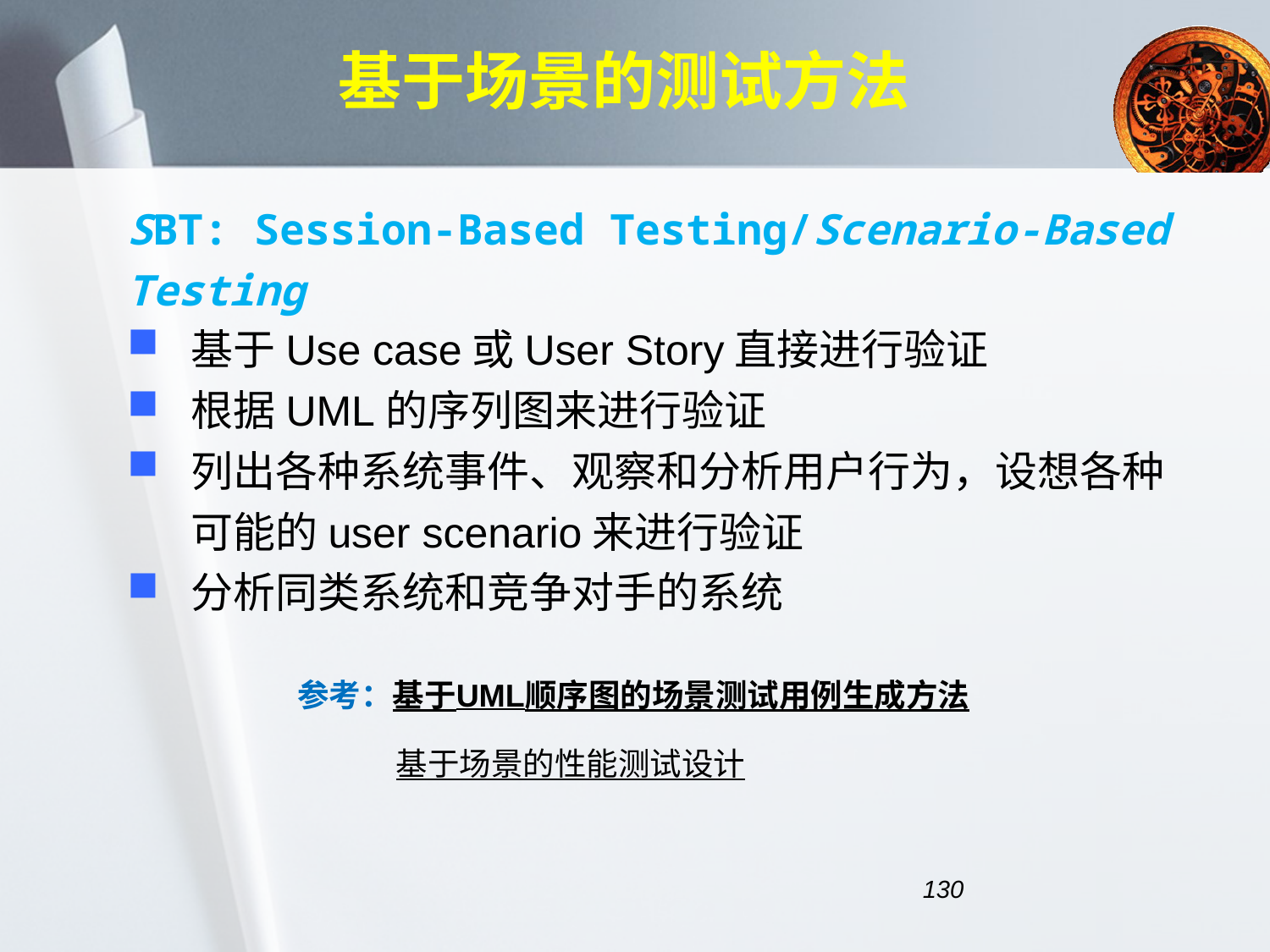

# 基于场景的测试方法
SBT: Session-Based Testing/Scenario-Based Testing
基于Use case或User Story直接进行验证
根据UML的序列图来进行验证
列出各种系统事件、观察和分析用户行为，设想各种可能的user scenario来进行验证
分析同类系统和竞争对手的系统
参考：基于UML顺序图的场景测试用例生成方法
基于场景的性能测试设计

130